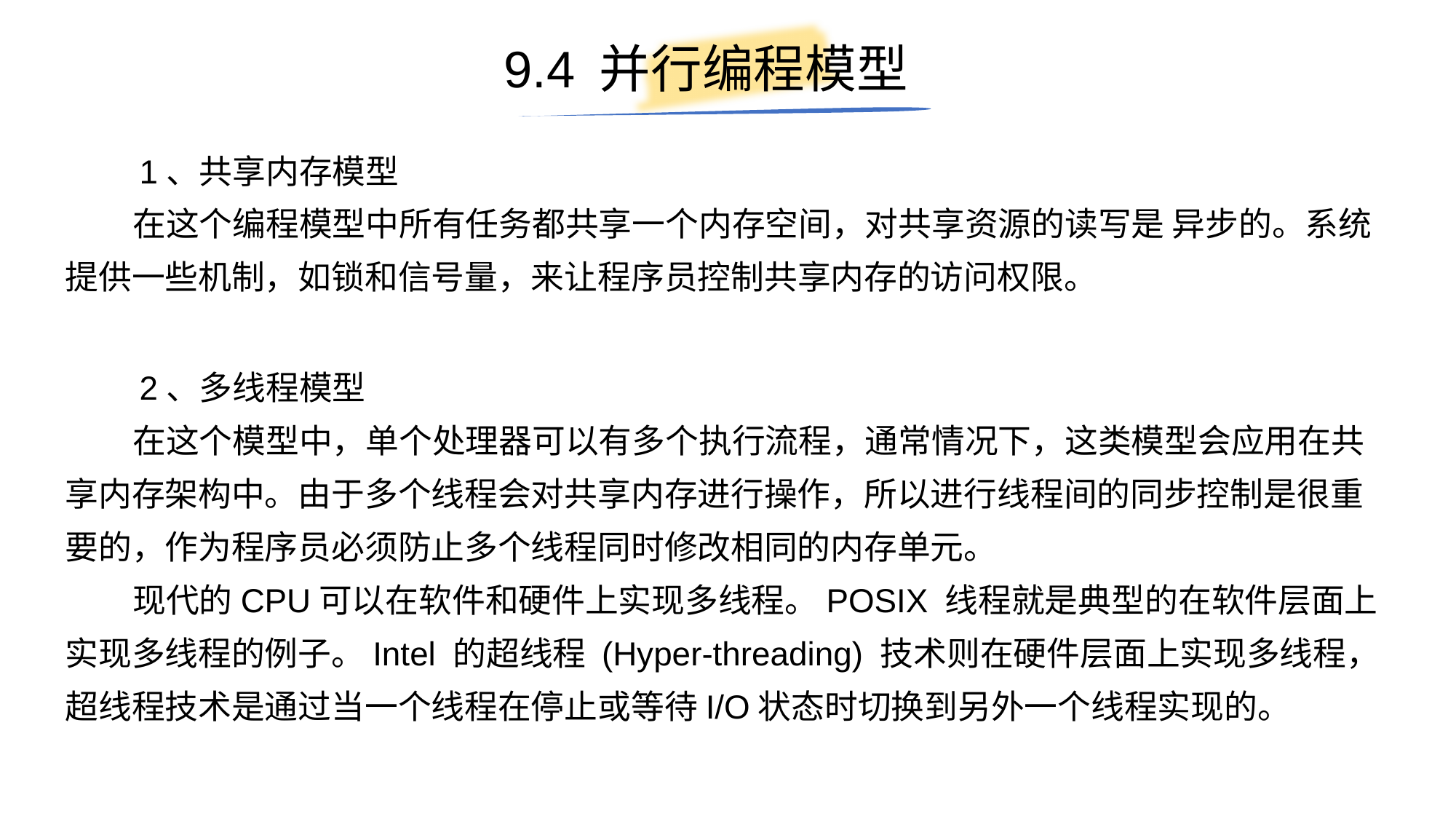

# 9.4 并行编程模型

        1、共享内存模型
        在这个编程模型中所有任务都共享一个内存空间，对共享资源的读写是 异步的。系统提供一些机制，如锁和信号量，来让程序员控制共享内存的访问权限。
        2、多线程模型
        在这个模型中，单个处理器可以有多个执行流程，通常情况下，这类模型会应用在共享内存架构中。由于多个线程会对共享内存进行操作，所以进行线程间的同步控制是很重要的，作为程序员必须防止多个线程同时修改相同的内存单元。
        现代的CPU可以在软件和硬件上实现多线程。POSIX 线程就是典型的在软件层面上实现多线程的例子。Intel 的超线程 (Hyper-threading) 技术则在硬件层面上实现多线程，超线程技术是通过当一个线程在停止或等待I/O状态时切换到另外一个线程实现的。